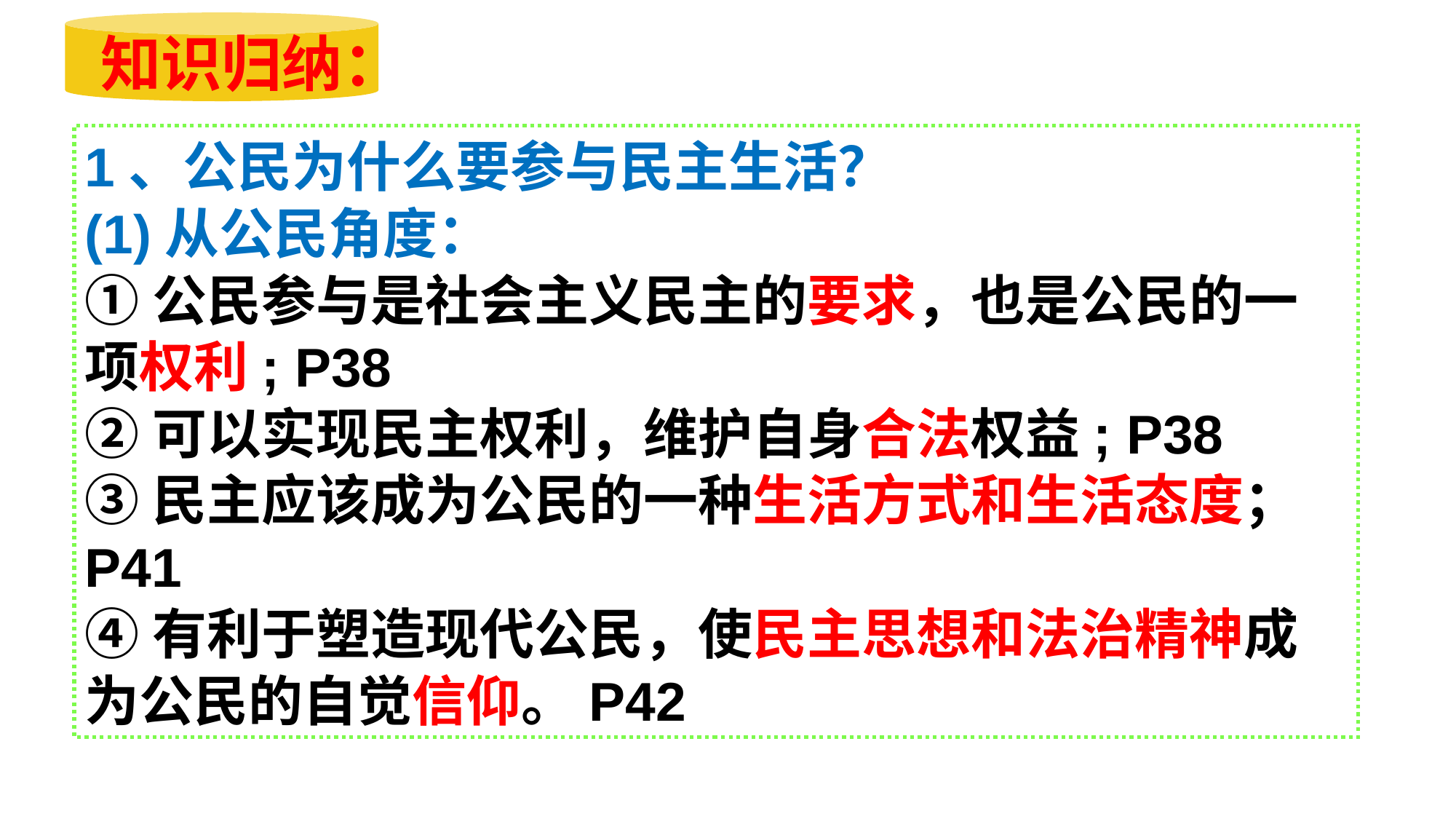

知识归纳：
1、公民为什么要参与民主生活？
(1)从公民角度：
①公民参与是社会主义民主的要求，也是公民的一项权利; P38
②可以实现民主权利，维护自身合法权益; P38
③民主应该成为公民的一种生活方式和生活态度； P41
④有利于塑造现代公民，使民主思想和法治精神成为公民的自觉信仰。P42